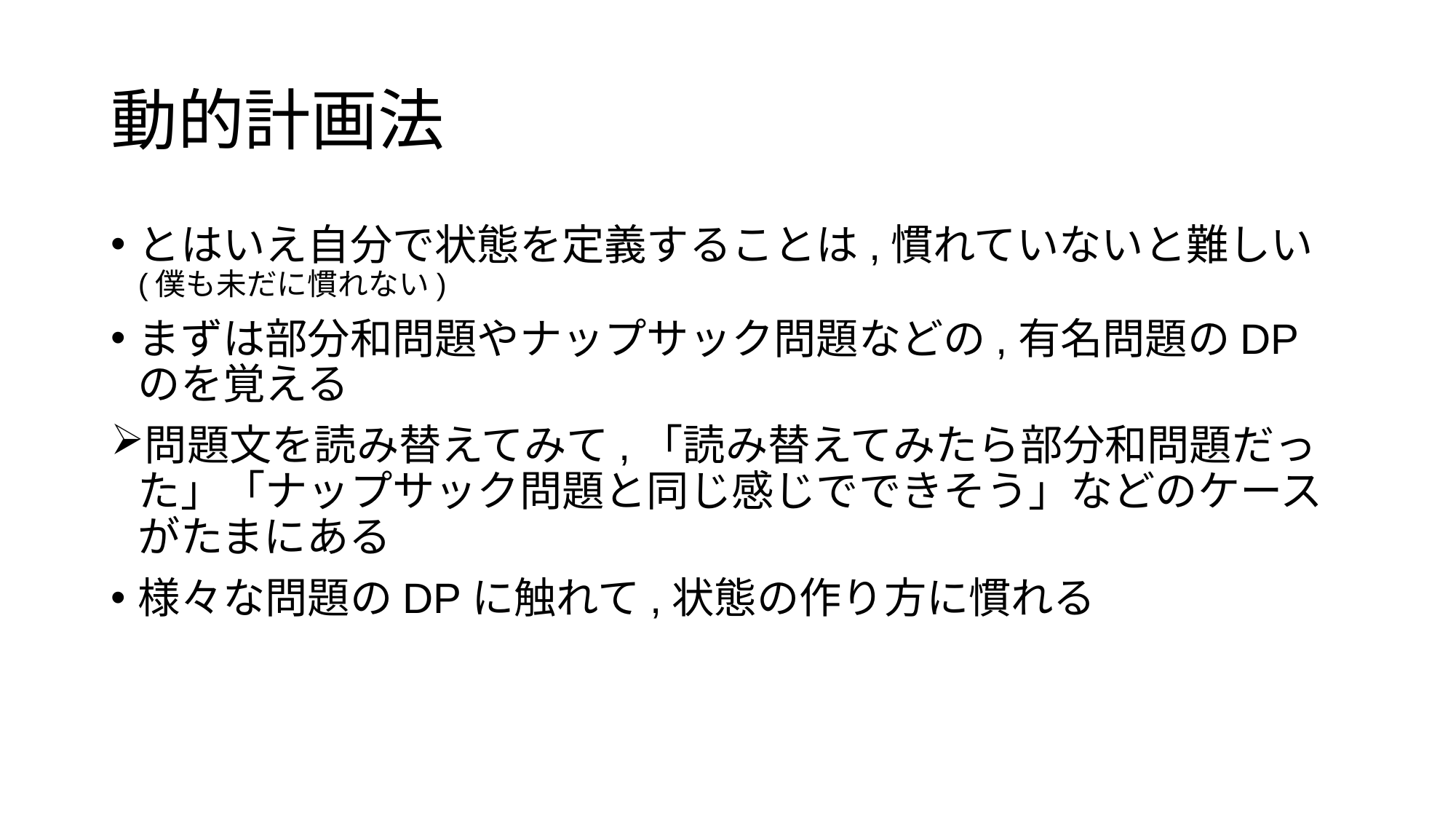

# 動的計画法
とはいえ自分で状態を定義することは,慣れていないと難しい
(僕も未だに慣れない)
まずは部分和問題やナップサック問題などの,有名問題のDPのを覚える
問題文を読み替えてみて,「読み替えてみたら部分和問題だった」「ナップサック問題と同じ感じでできそう」などのケースがたまにある
様々な問題のDPに触れて,状態の作り方に慣れる